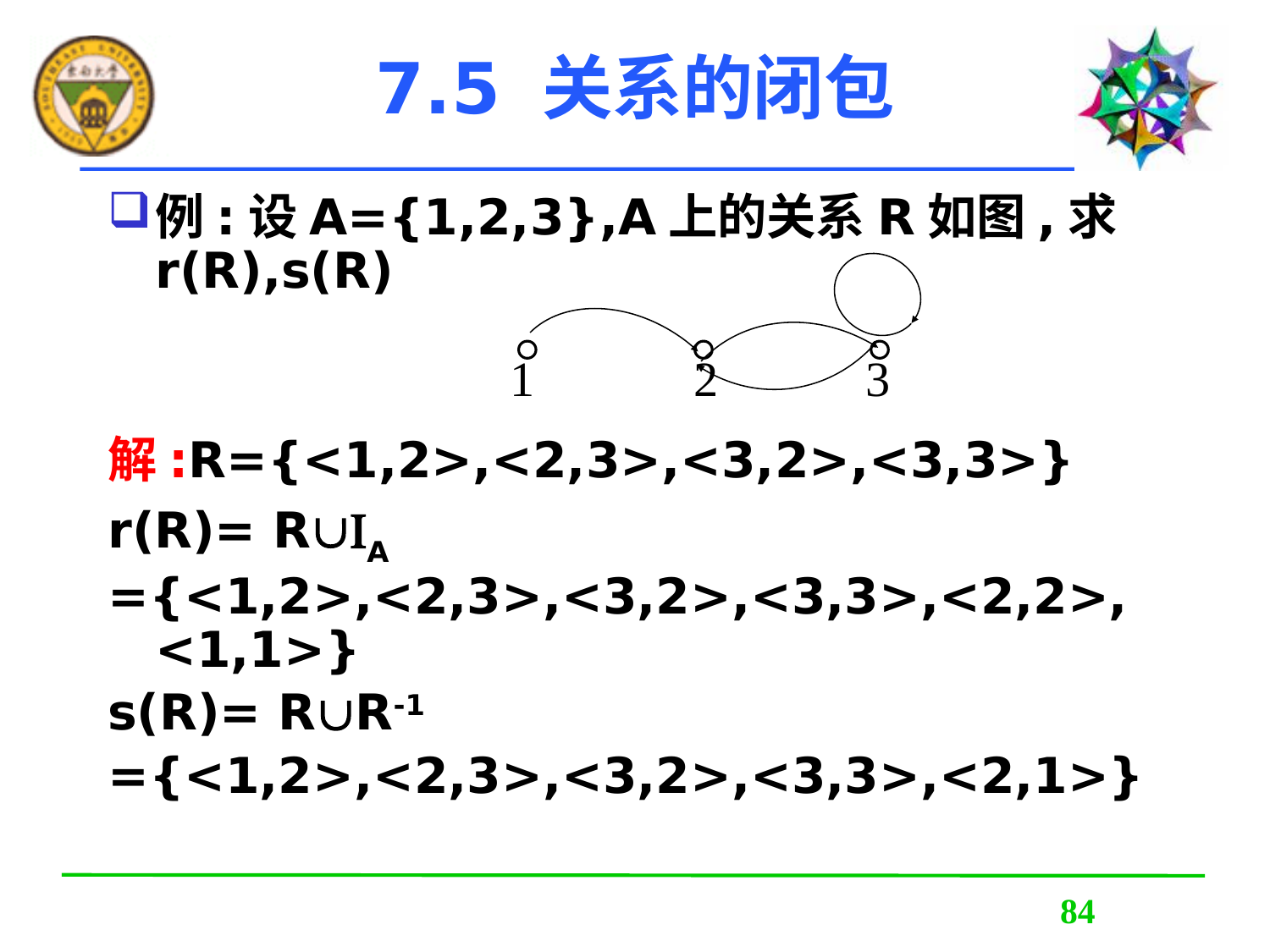

# 7.5 关系的闭包
例:设A={1,2,3},A上的关系R如图,求r(R),s(R)

解:R={<1,2>,<2,3>,<3,2>,<3,3>}
r(R)= R∪ΙA
={<1,2>,<2,3>,<3,2>,<3,3>,<2,2>,<1,1>}
s(R)= R∪R-1
={<1,2>,<2,3>,<3,2>,<3,3>,<2,1>}

 1             2            3